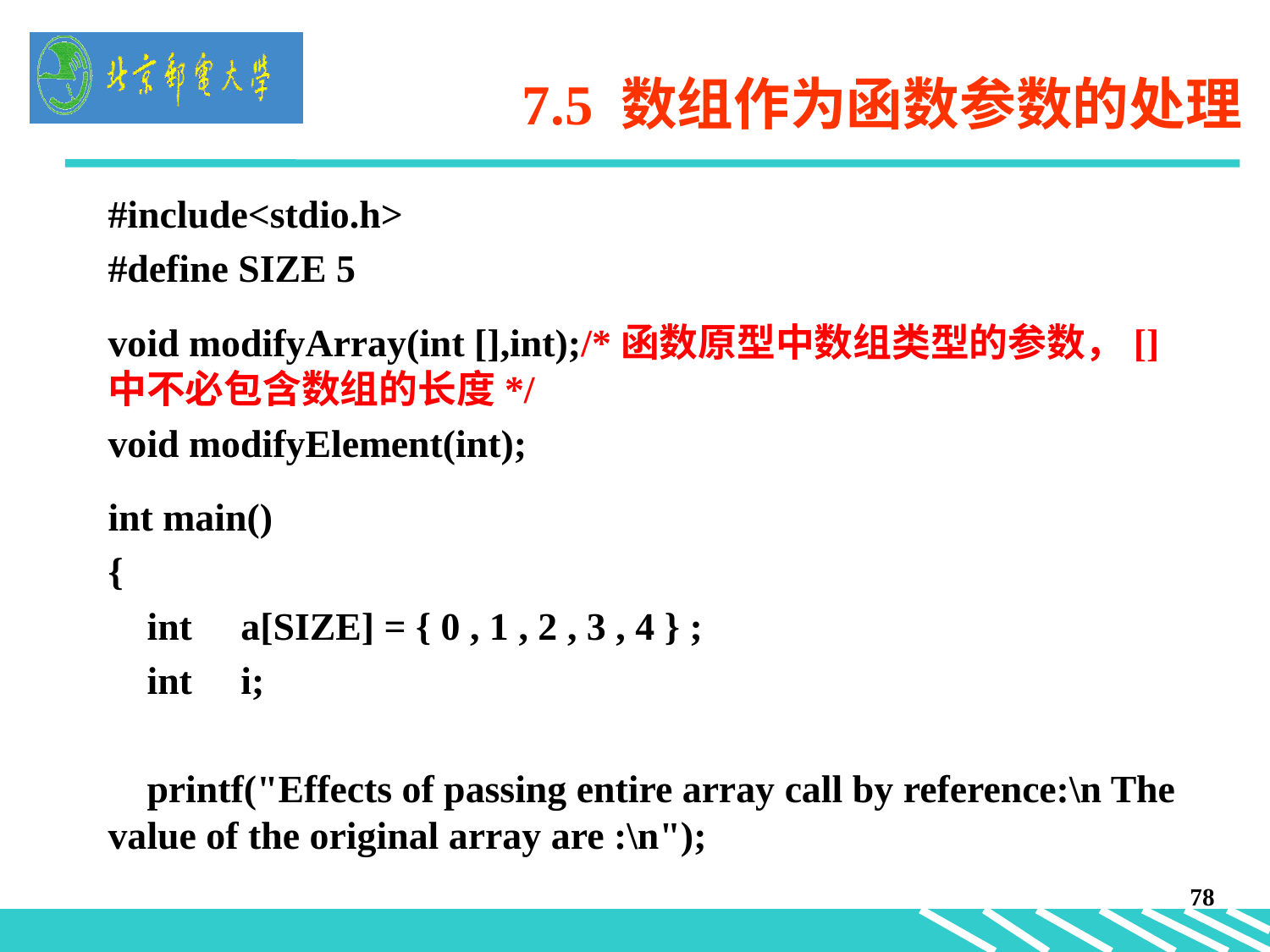

7.5 数组作为函数参数的处理
#include<stdio.h>
#define SIZE 5

void modifyArray(int [],int);/*函数原型中数组类型的参数，[]中不必包含数组的长度*/
void modifyElement(int);

int main()
{
    int     a[SIZE] = { 0 , 1 , 2 , 3 , 4 } ;
    int     i;

    printf("Effects of passing entire array call by reference:\n The value of the original array are :\n");
78